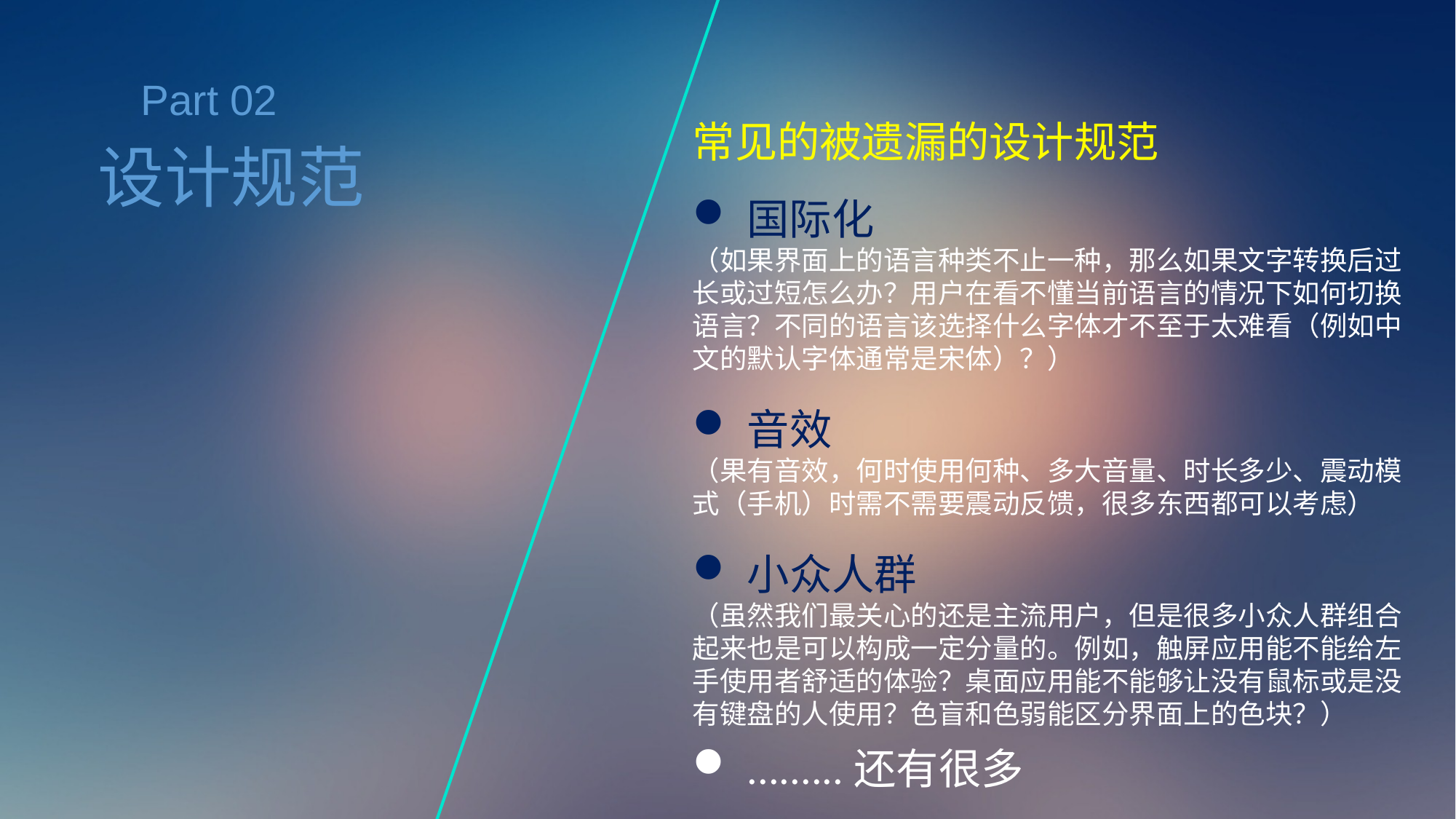

Part 02
常见的被遗漏的设计规范
设计规范
国际化
（如果界面上的语言种类不止一种，那么如果文字转换后过长或过短怎么办？用户在看不懂当前语言的情况下如何切换语言？不同的语言该选择什么字体才不至于太难看（例如中文的默认字体通常是宋体）？）
音效
（果有音效，何时使用何种、多大音量、时长多少、震动模式（手机）时需不需要震动反馈，很多东西都可以考虑）
小众人群
（虽然我们最关心的还是主流用户，但是很多小众人群组合起来也是可以构成一定分量的。例如，触屏应用能不能给左手使用者舒适的体验？桌面应用能不能够让没有鼠标或是没有键盘的人使用？色盲和色弱能区分界面上的色块？）
.........还有很多